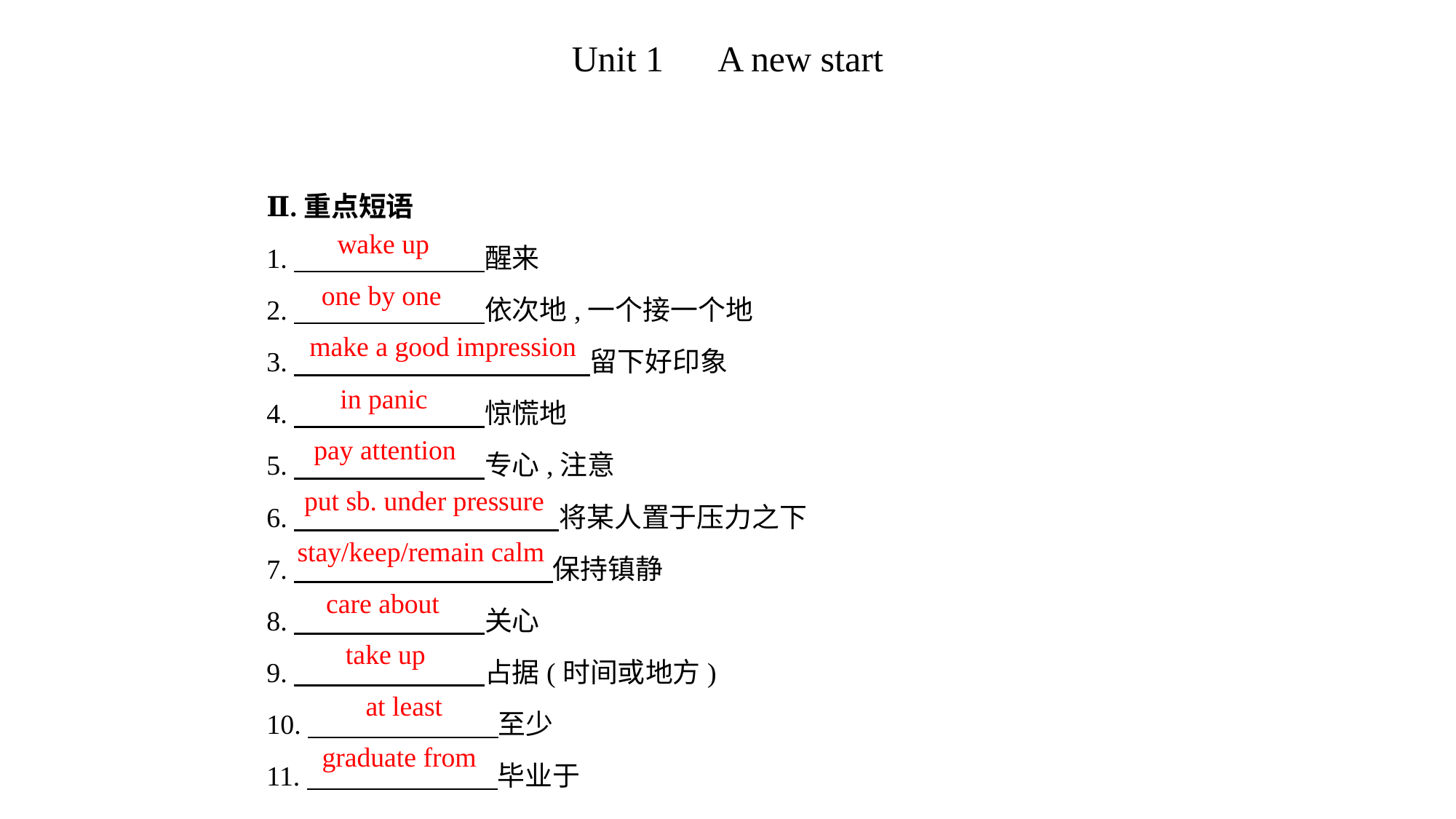

Ⅱ.重点短语
1.　　　　　　    醒来
2.　　　　　　    依次地,一个接一个地
3.　                 　　　　　    留下好印象
4.　　　　　　    惊慌地
5.　　　　　　    专心,注意
6.　            　　　　　    将某人置于压力之下
7.　           　　　　　    保持镇静
8.　　　　　　    关心
9.　　　　　　    占据(时间或地方)
10.　　　　　　    至少
11.　　　　　　    毕业于
wake up
one by one
make a good impression
in panic
pay attention
put sb. under pressure
stay/keep/remain calm
care about
take up
at least
graduate from